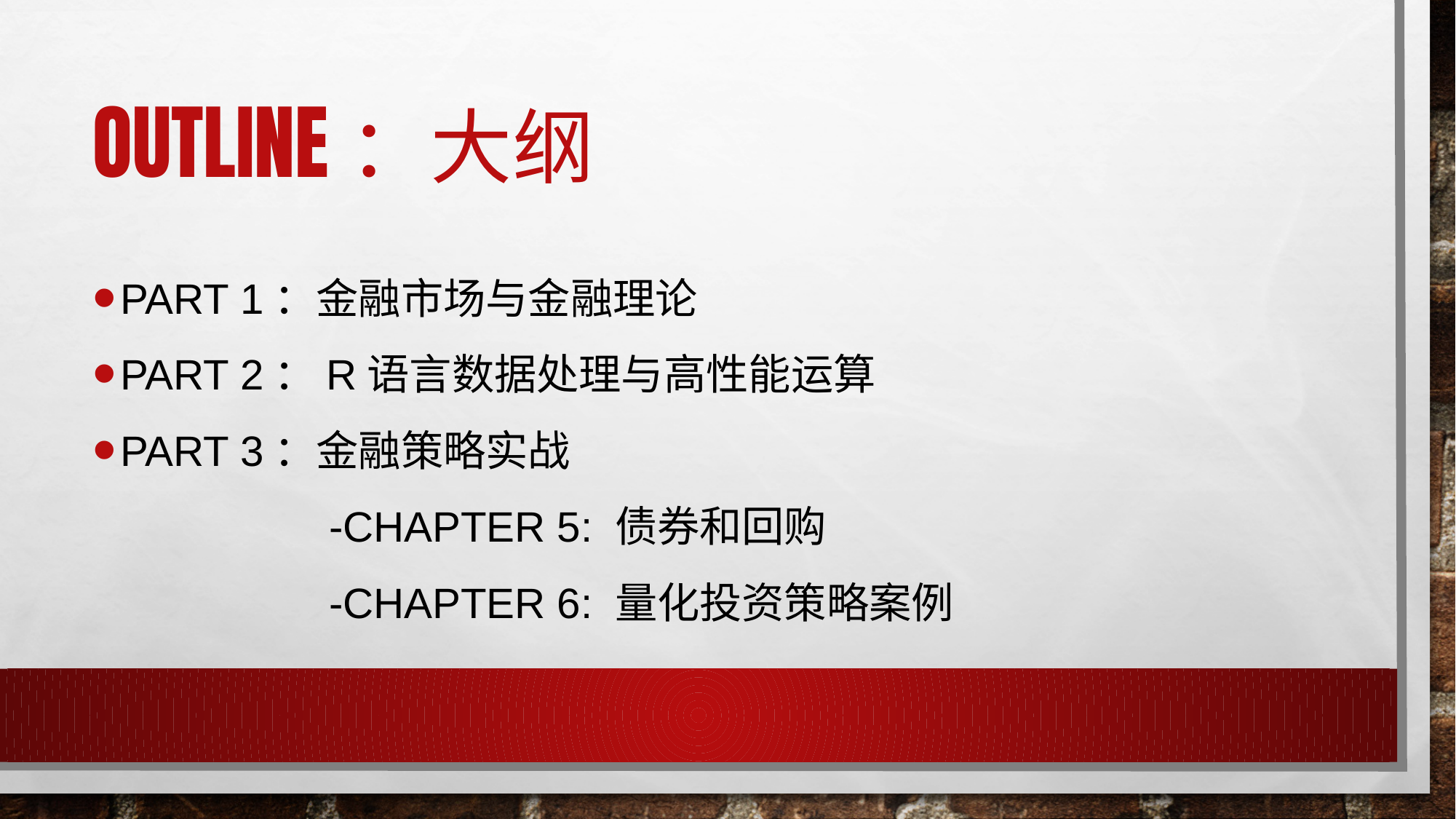

# Outline：大纲
Part 1：金融市场与金融理论
Part 2：R语言数据处理与高性能运算
Part 3：金融策略实战
                    -chapter 5: 债券和回购
                    -chapter 6: 量化投资策略案例